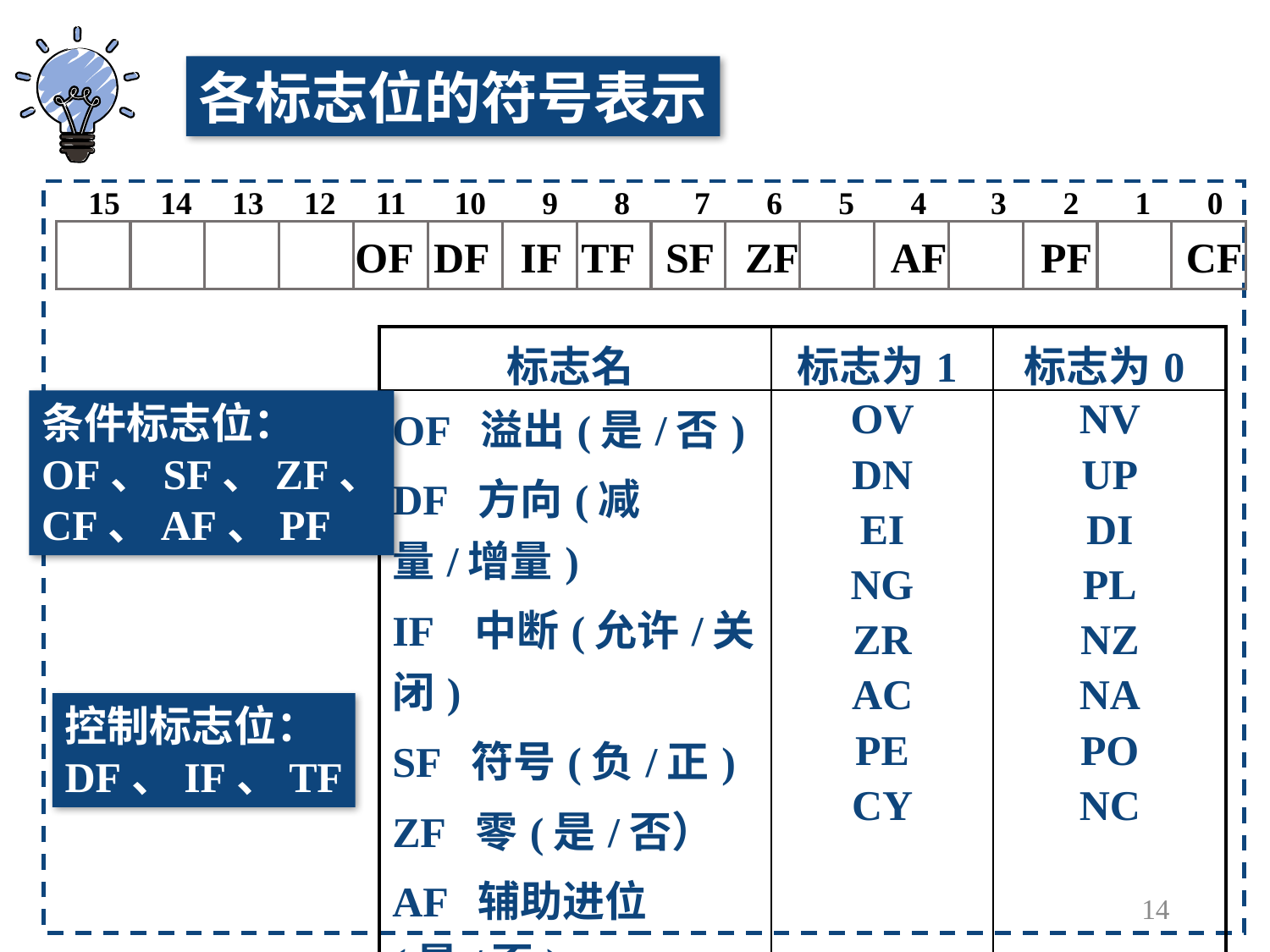

各标志位的符号表示
    15     14     13     12     11      10       9       8        7       6       5       4        3       2       1       0

OF  DF   IF  TF   SF   ZF         AF         PF         CF

| 标志名 | 标志为1 | 标志为0 |
| --- | --- | --- |
| OF 溢出(是/否) DF 方向(减量/增量) IF 中断(允许/关闭) SF 符号(负/正) ZF 零(是/否） AF 辅助进位(是/否) PF 奇偶(偶/奇) CF 进位(是/否) | OV DN EI NG ZR AC PE CY | NV UP DI PL NZ NA PO NC |
条件标志位：
OF、SF、ZF、
CF、AF、PF
控制标志位：
DF、IF、TF
14